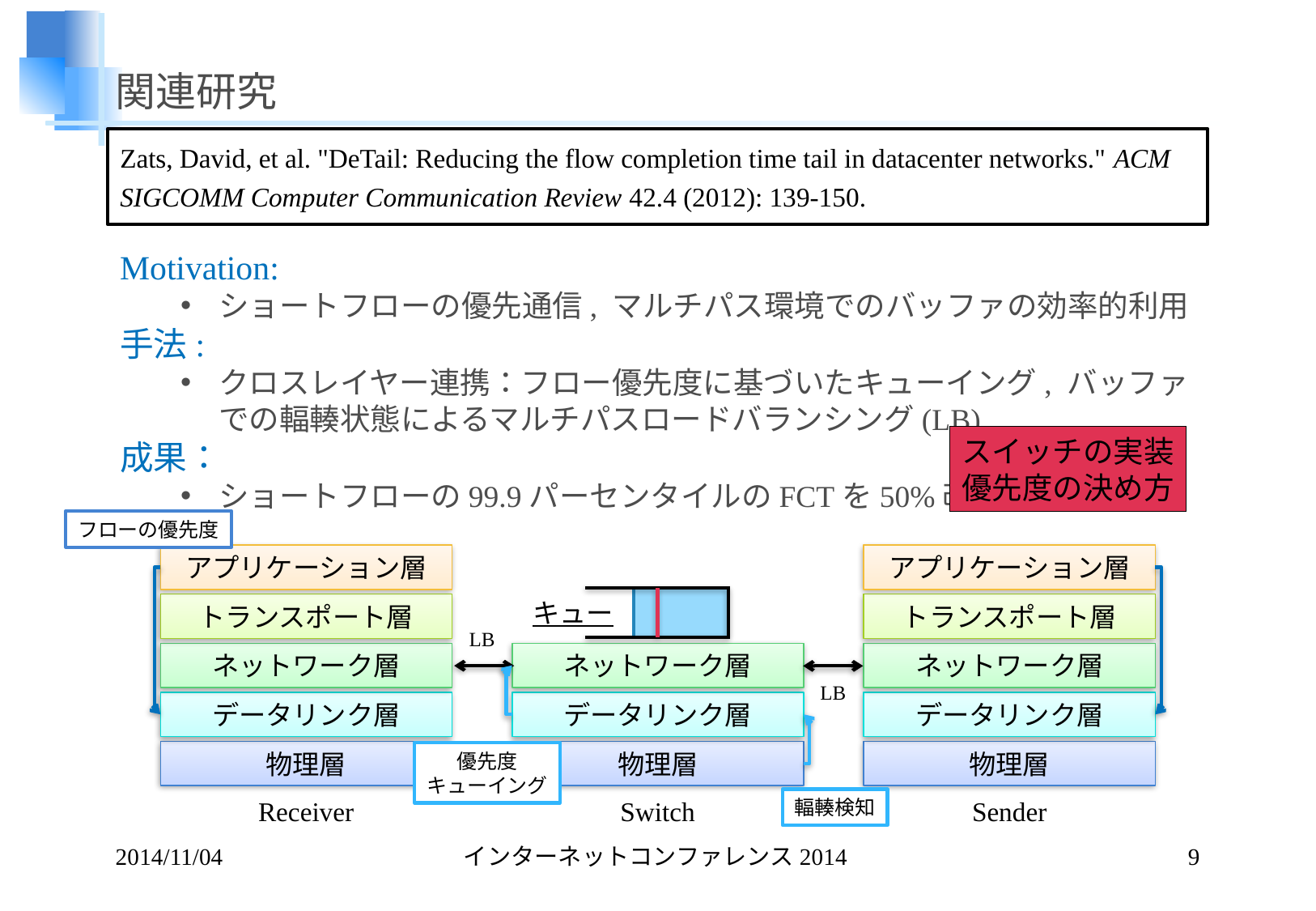

# 関連研究
Zats, David, et al. "DeTail: Reducing the flow completion time tail in datacenter networks." ACM SIGCOMM Computer Communication Review 42.4 (2012): 139-150.
Motivation:
ショートフローの優先通信, マルチパス環境でのバッファの効率的利用
手法:
クロスレイヤー連携：フロー優先度に基づいたキューイング, バッファでの輻輳状態によるマルチパスロードバランシング(LB)
成果：
ショートフローの99.9パーセンタイルのFCTを50%改善
スイッチの実装
優先度の決め方
フローの優先度
アプリケーション層
トランスポート層
ネットワーク層
データリンク層
物理層
アプリケーション層
トランスポート層
ネットワーク層
データリンク層
物理層

キュー
LB
ネットワーク層
データリンク層
物理層
LB
優先度
キューイング
Receiver
Switch
輻輳検知
Sender
2014/11/04
インターネットコンファレンス2014
9